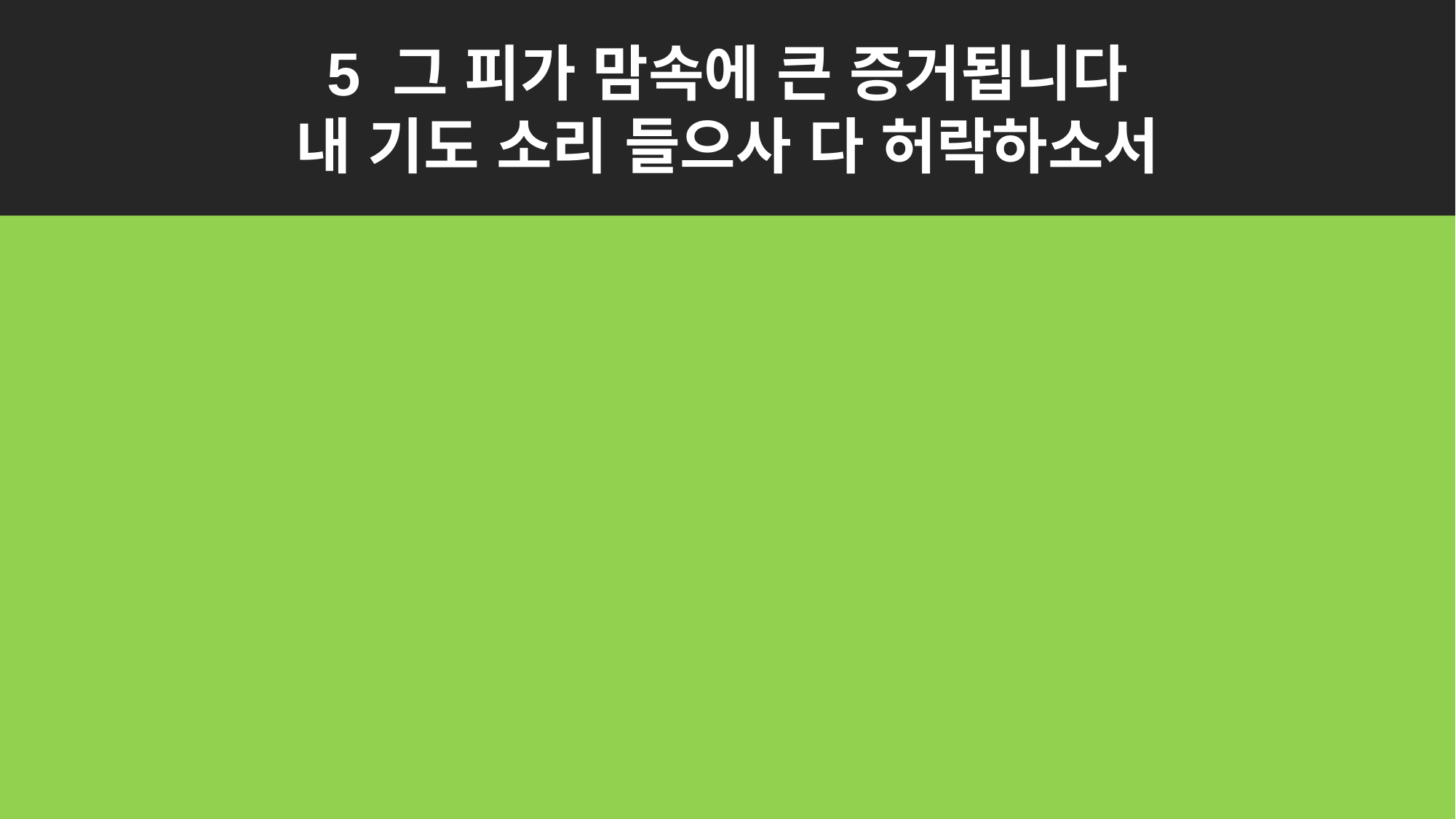

5 그 피가 맘속에 큰 증거됩니다
내 기도 소리 들으사 다 허락하소서